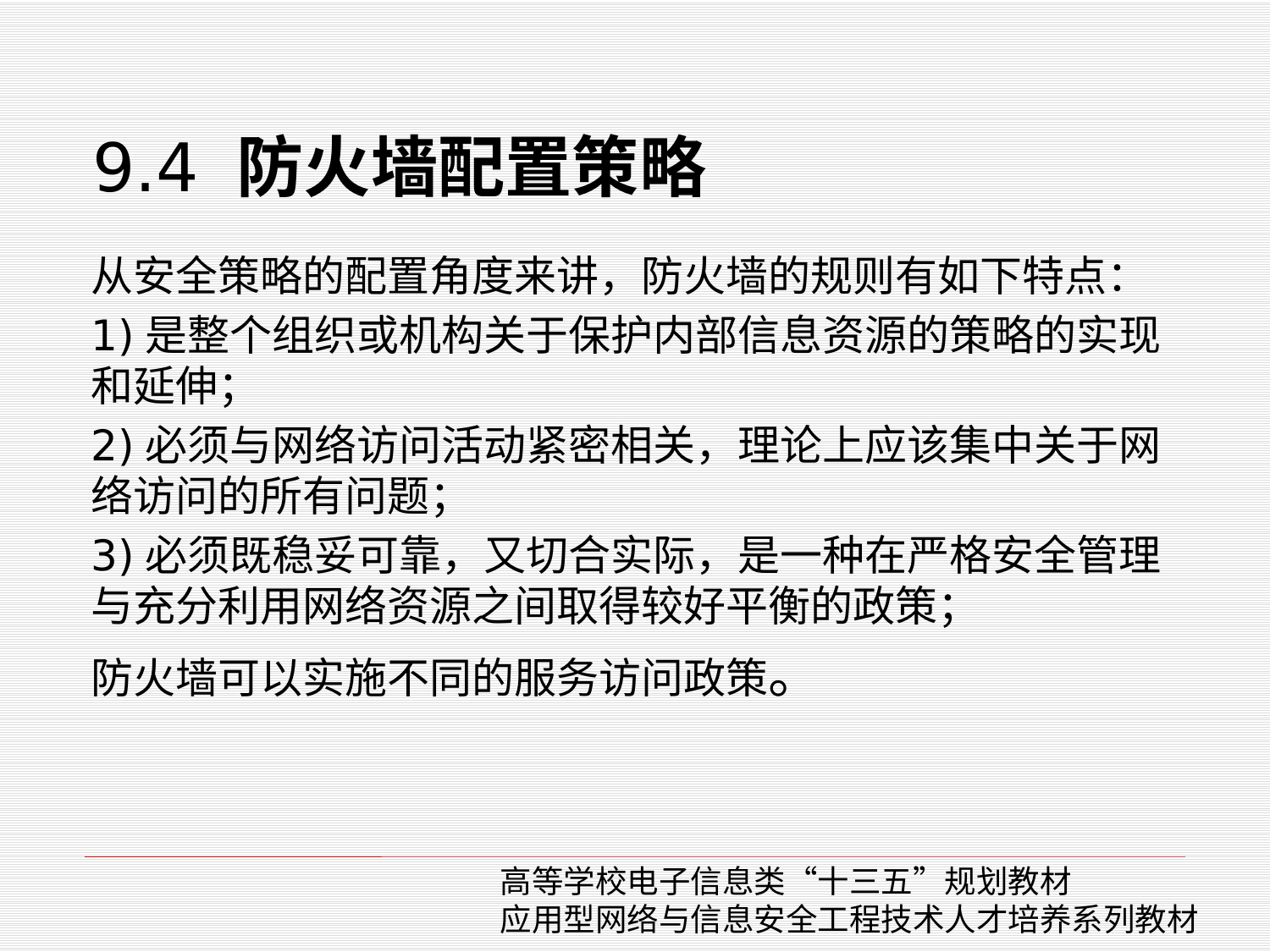

# 9.4 防火墙配置策略
从安全策略的配置角度来讲，防火墙的规则有如下特点：
1)是整个组织或机构关于保护内部信息资源的策略的实现和延伸；
2)必须与网络访问活动紧密相关，理论上应该集中关于网络访问的所有问题；
3)必须既稳妥可靠，又切合实际，是一种在严格安全管理与充分利用网络资源之间取得较好平衡的政策；
防火墙可以实施不同的服务访问政策。
高等学校电子信息类“十三五”规划教材
应用型网络与信息安全工程技术人才培养系列教材